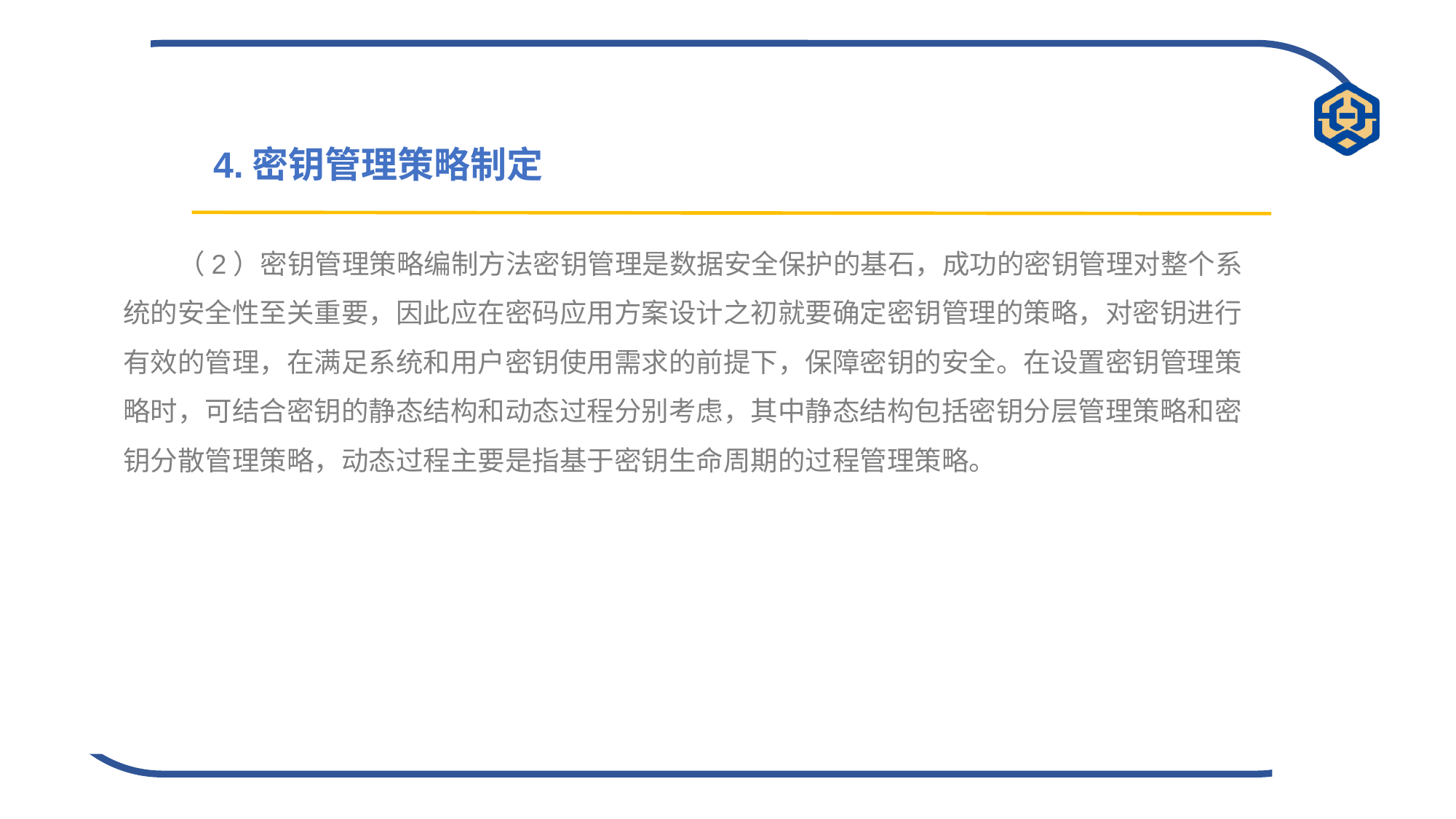

4.密钥管理策略制定
（2）密钥管理策略编制方法密钥管理是数据安全保护的基石，成功的密钥管理对整个系统的安全性至关重要，因此应在密码应用方案设计之初就要确定密钥管理的策略，对密钥进行有效的管理，在满足系统和用户密钥使用需求的前提下，保障密钥的安全。在设置密钥管理策略时，可结合密钥的静态结构和动态过程分别考虑，其中静态结构包括密钥分层管理策略和密钥分散管理策略，动态过程主要是指基于密钥生命周期的过程管理策略。